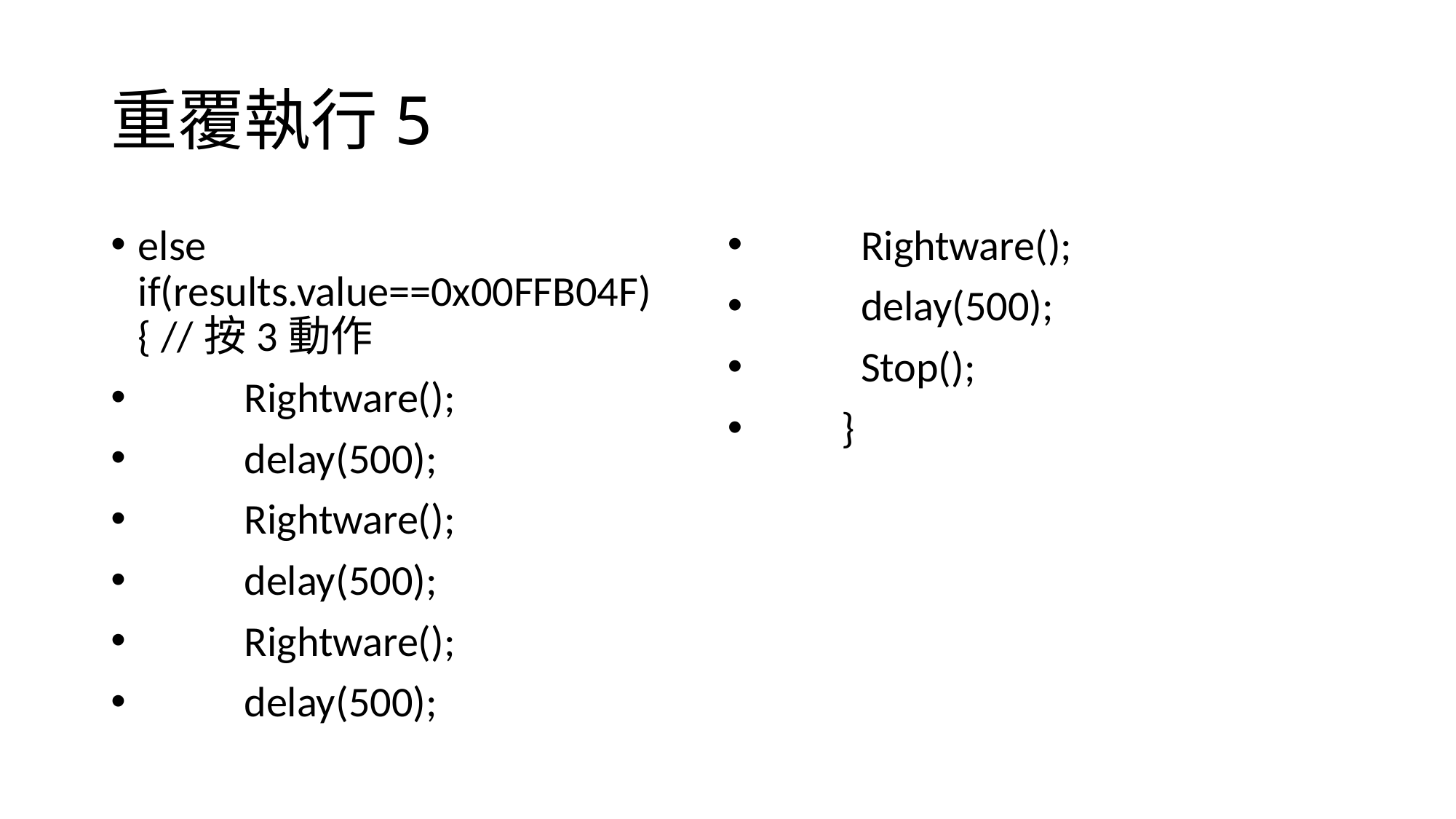

# 重覆執行5
else if(results.value==0x00FFB04F)  { //按3動作
           Rightware();
           delay(500);
           Rightware();
           delay(500);
           Rightware();
           delay(500);
           Rightware();
           delay(500);
           Stop();
         }